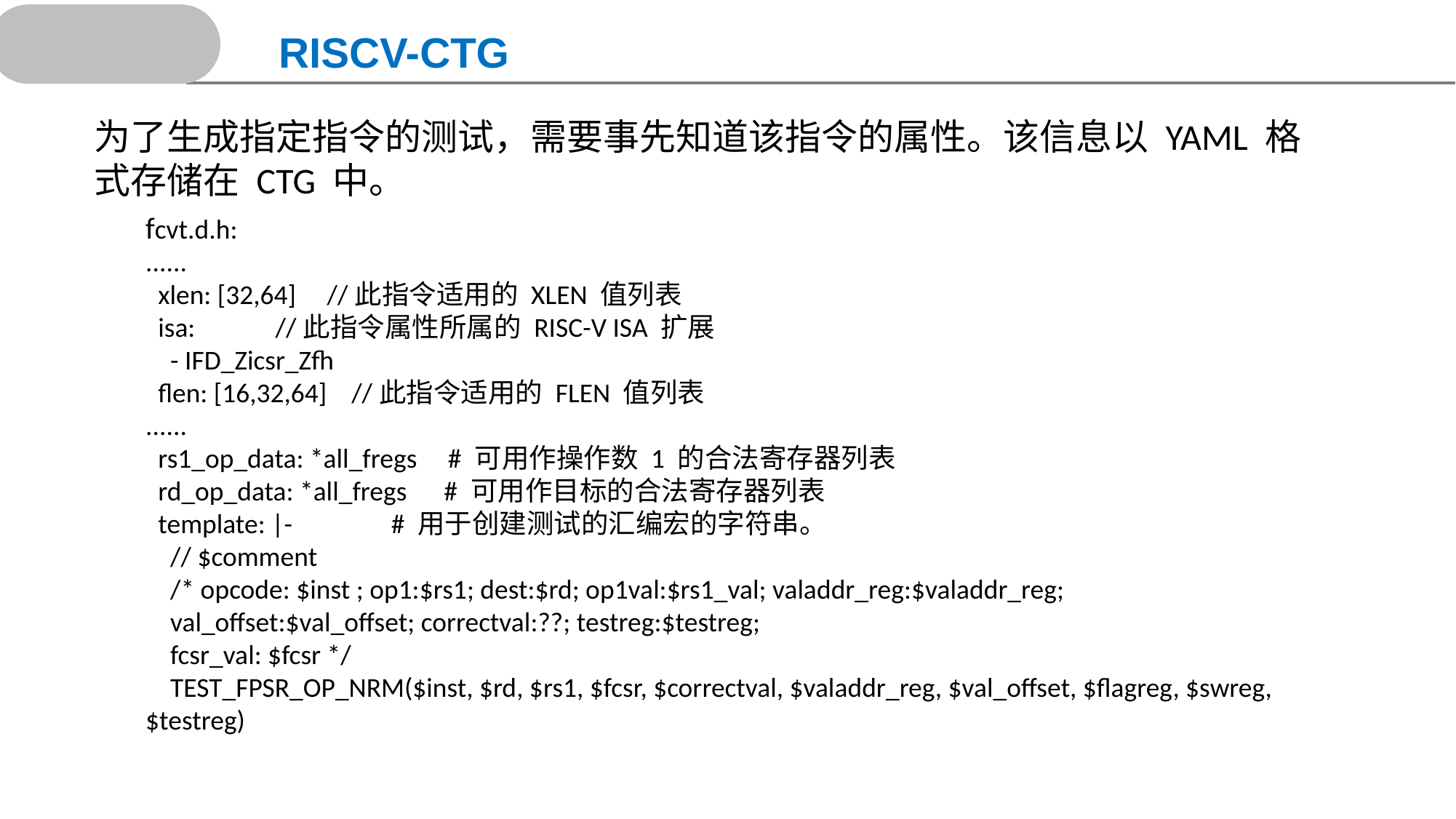

RISCV-CTG
为了生成指定指令的测试，需要事先知道该指令的属性。该信息以 YAML 格式存储在 CTG 中。
fcvt.d.h:
......
  xlen: [32,64]     //此指令适用的 XLEN 值列表
  isa:             //此指令属性所属的 RISC-V ISA 扩展
    - IFD_Zicsr_Zfh
  flen: [16,32,64]    //此指令适用的 FLEN 值列表
......
  rs1_op_data: *all_fregs     # 可用作操作数 1 的合法寄存器列表
  rd_op_data: *all_fregs      # 可用作目标的合法寄存器列表
  template: |-                # 用于创建测试的汇编宏的字符串。
    // $comment
    /* opcode: $inst ; op1:$rs1; dest:$rd; op1val:$rs1_val; valaddr_reg:$valaddr_reg;
    val_offset:$val_offset; correctval:??; testreg:$testreg;
    fcsr_val: $fcsr */
    TEST_FPSR_OP_NRM($inst, $rd, $rs1, $fcsr, $correctval, $valaddr_reg, $val_offset, $flagreg, $swreg, $testreg)